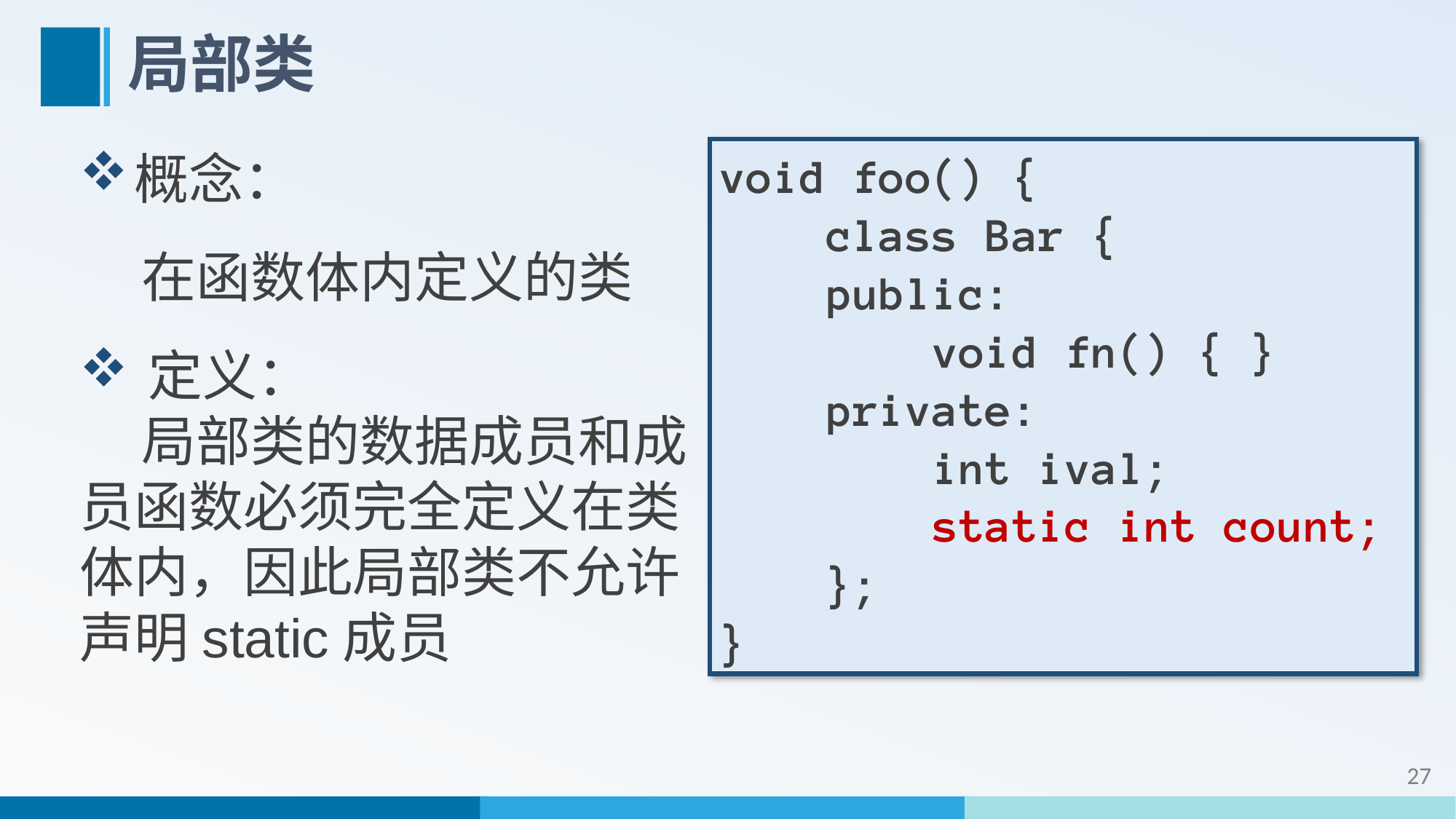

# 局部类
概念：
    在函数体内定义的类
定义：
    局部类的数据成员和成员函数必须完全定义在类体内，因此局部类不允许声明static成员
void foo() {
    class Bar {
    public:
        void fn() { }
    private:
        int ival;
        static int count;
    };
}